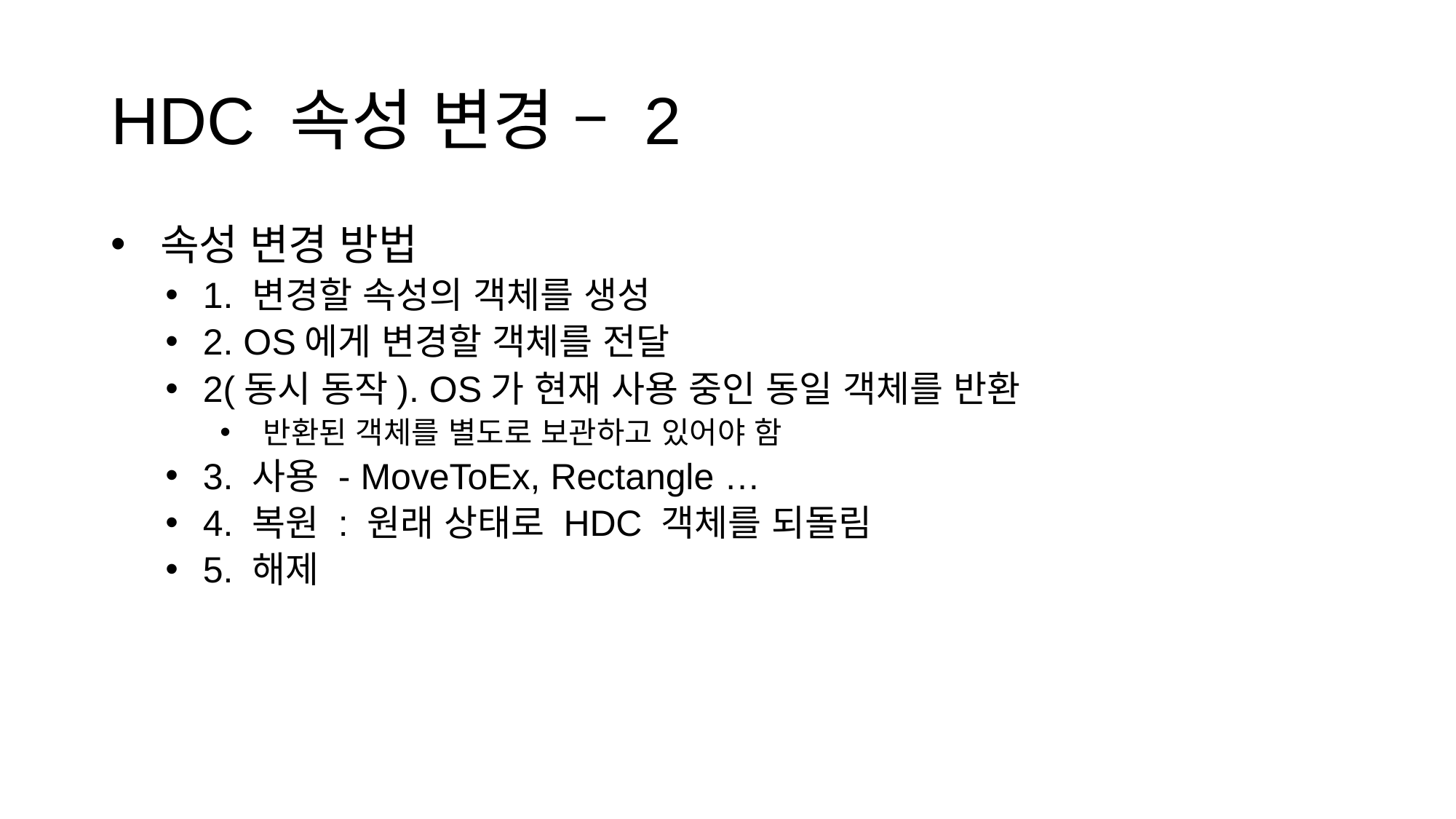

# HDC 속성 변경 – 2
 속성 변경 방법
 1. 변경할 속성의 객체를 생성
 2. OS에게 변경할 객체를 전달
 2(동시 동작). OS가 현재 사용 중인 동일 객체를 반환
 반환된 객체를 별도로 보관하고 있어야 함
 3. 사용 - MoveToEx, Rectangle …
 4. 복원 : 원래 상태로 HDC 객체를 되돌림
 5. 해제